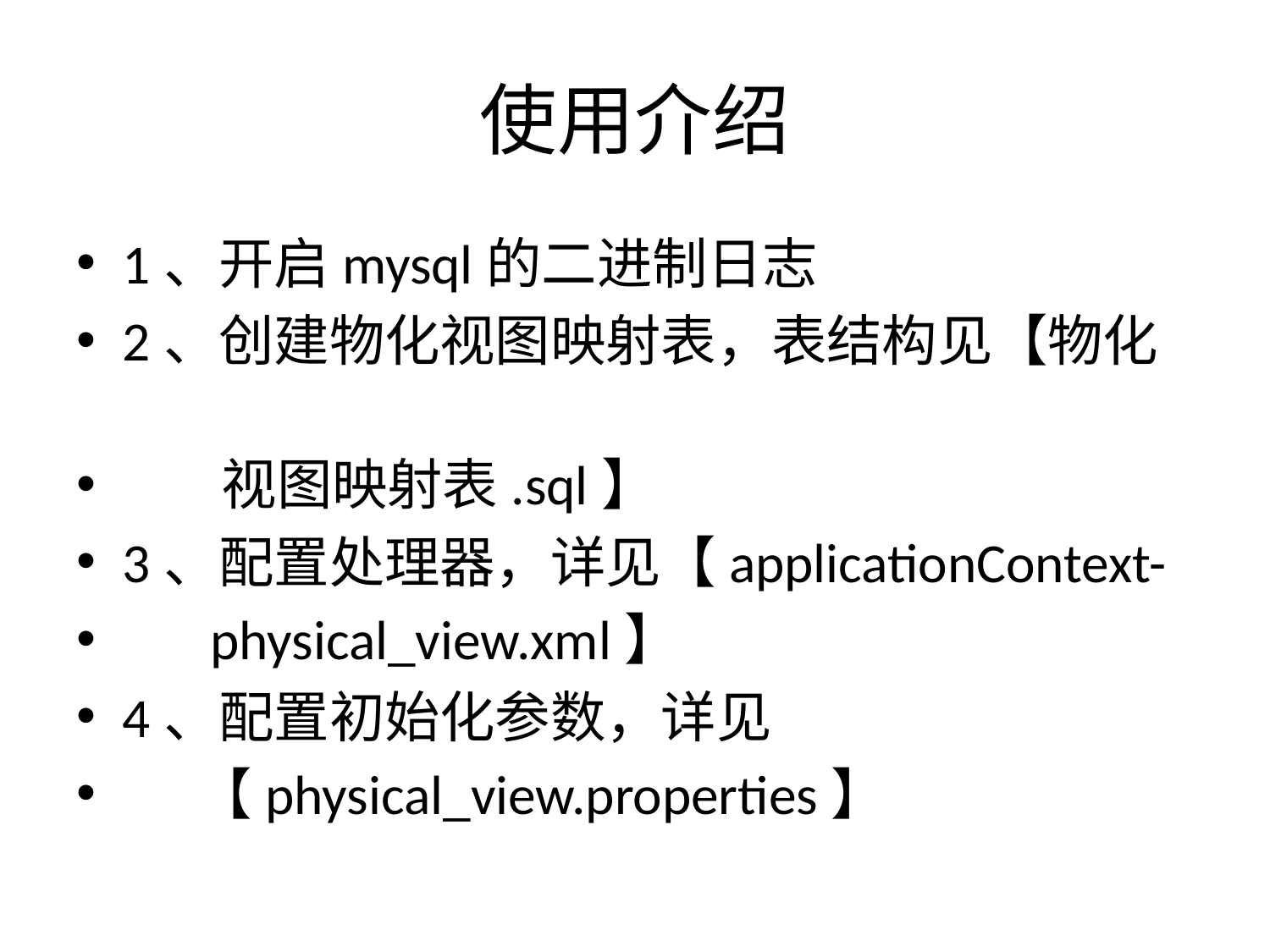

# 使用介绍
1、开启mysql的二进制日志
2、创建物化视图映射表，表结构见【物化
       视图映射表.sql】
3、配置处理器，详见【applicationContext-
       physical_view.xml】
4、配置初始化参数，详见
     【physical_view.properties】